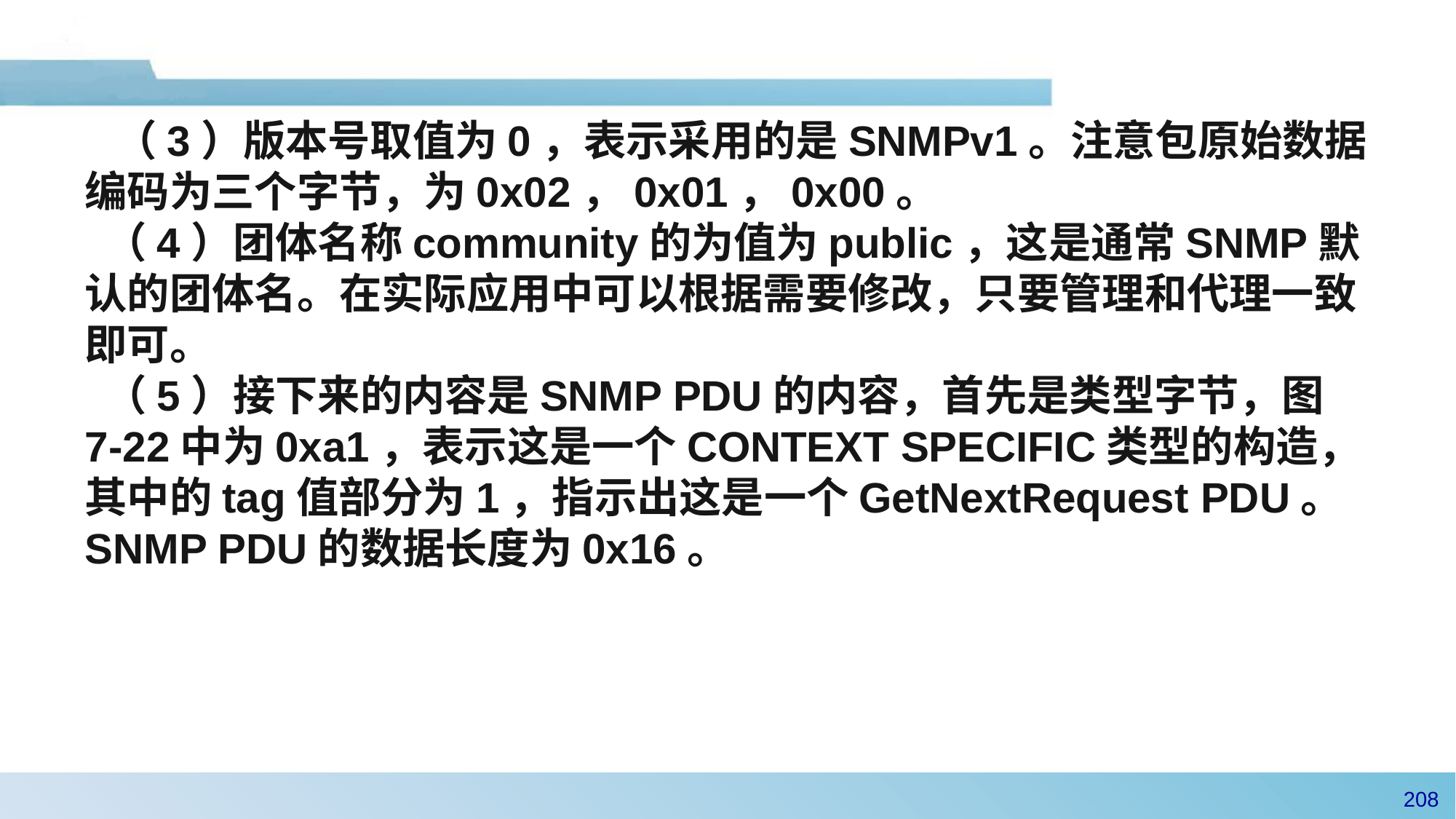

（3）版本号取值为0，表示采用的是SNMPv1。注意包原始数据编码为三个字节，为0x02，0x01，0x00。
  （4）团体名称community的为值为public，这是通常SNMP默认的团体名。在实际应用中可以根据需要修改，只要管理和代理一致即可。
  （5）接下来的内容是SNMP PDU的内容，首先是类型字节，图7-22中为0xa1，表示这是一个CONTEXT SPECIFIC类型的构造，其中的tag值部分为1，指示出这是一个GetNextRequest PDU。SNMP PDU的数据长度为0x16。
208